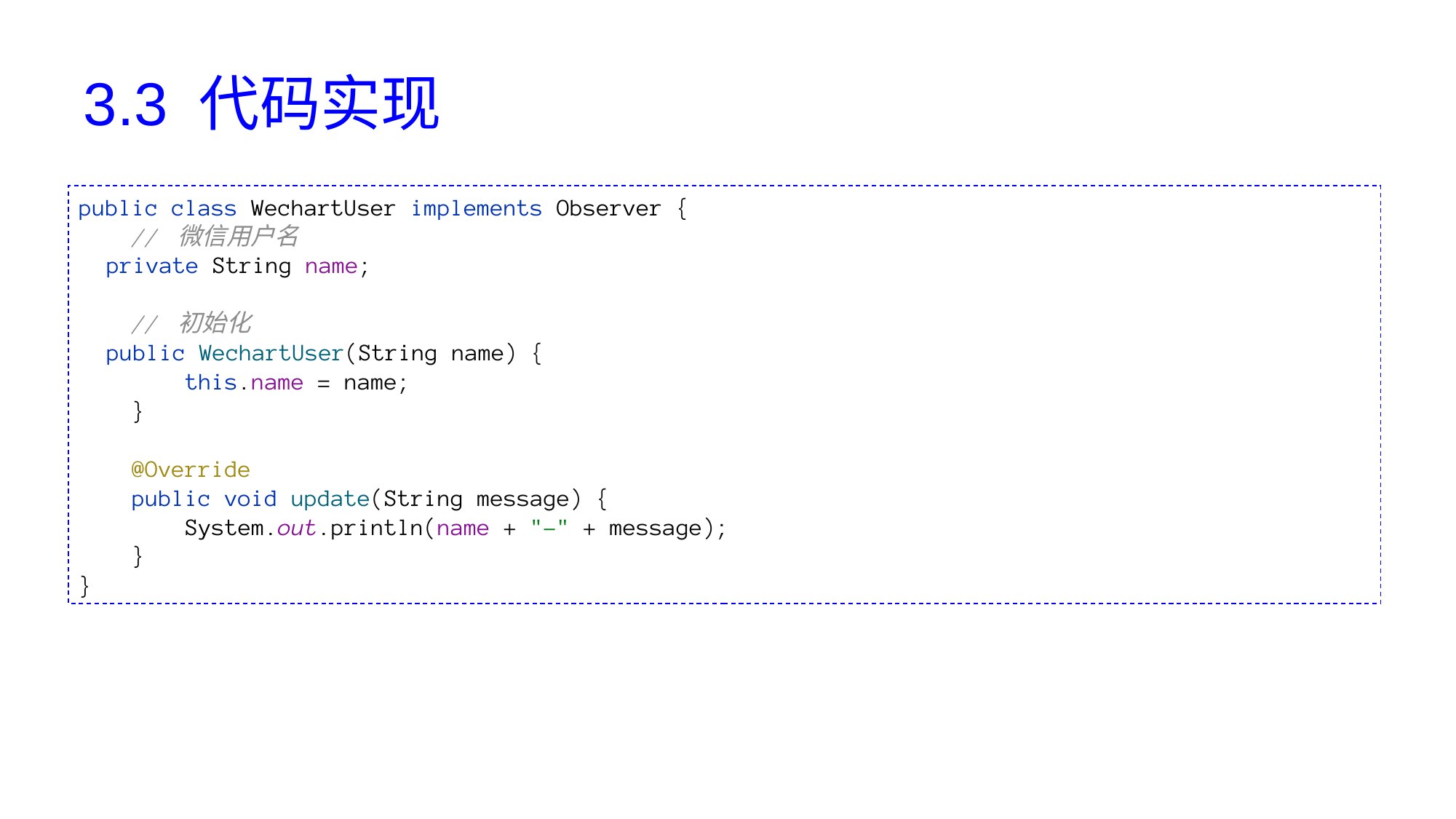

# 3.3 代码实现
public class WechartUser implements Observer {
    // 微信用户名
    private String name;
    // 初始化
    public WechartUser(String name) {
        this.name = name;
    }
    @Override
    public void update(String message) {
        System.out.println(name + "-" + message);
    }
}
40